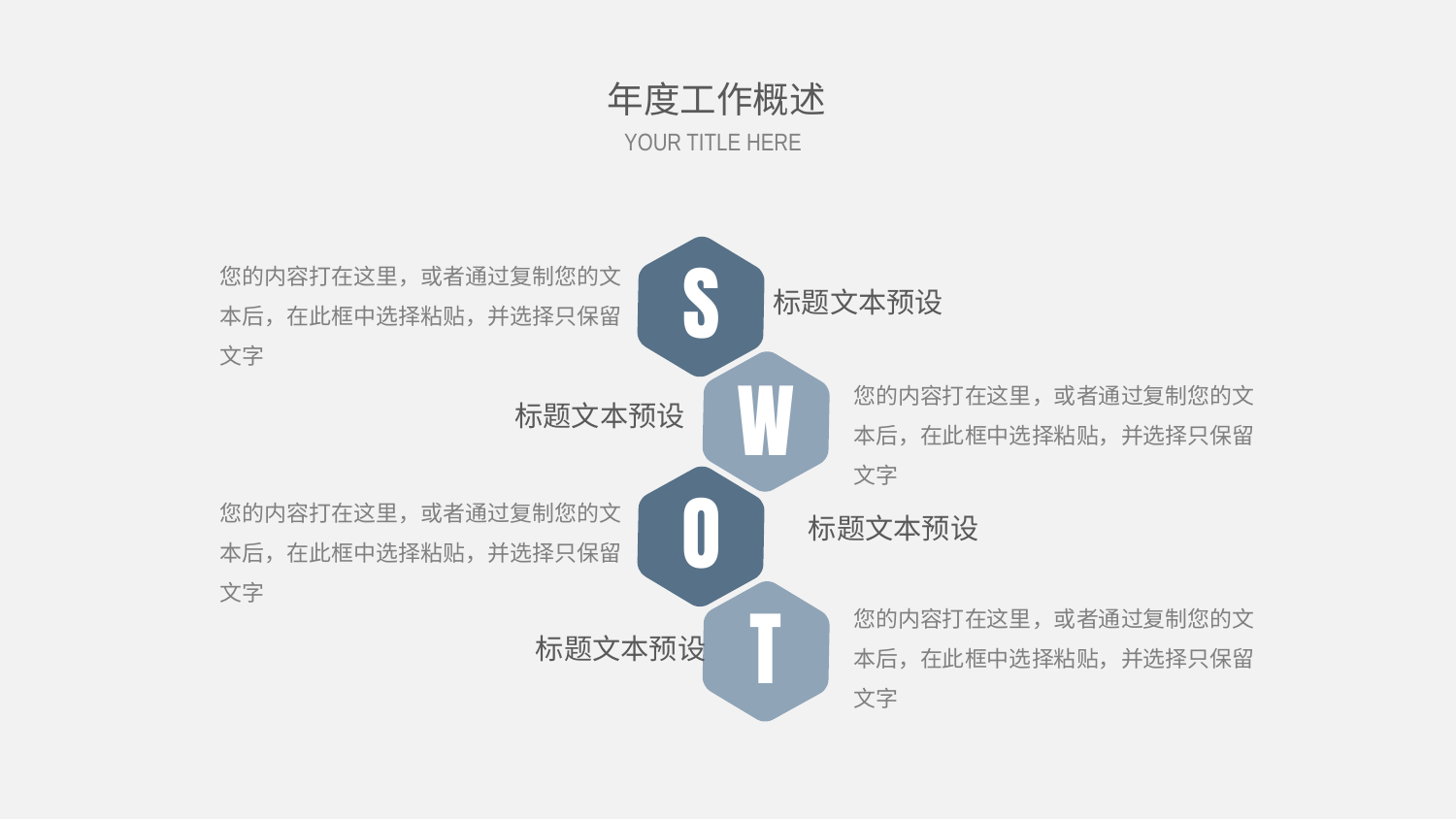

年度工作概述
YOUR TITLE HERE
您的内容打在这里，或者通过复制您的文本后，在此框中选择粘贴，并选择只保留文字

S
标题文本预设

W
您的内容打在这里，或者通过复制您的文本后，在此框中选择粘贴，并选择只保留文字
标题文本预设

O
您的内容打在这里，或者通过复制您的文本后，在此框中选择粘贴，并选择只保留文字
标题文本预设
您的内容打在这里，或者通过复制您的文本后，在此框中选择粘贴，并选择只保留文字

T
标题文本预设